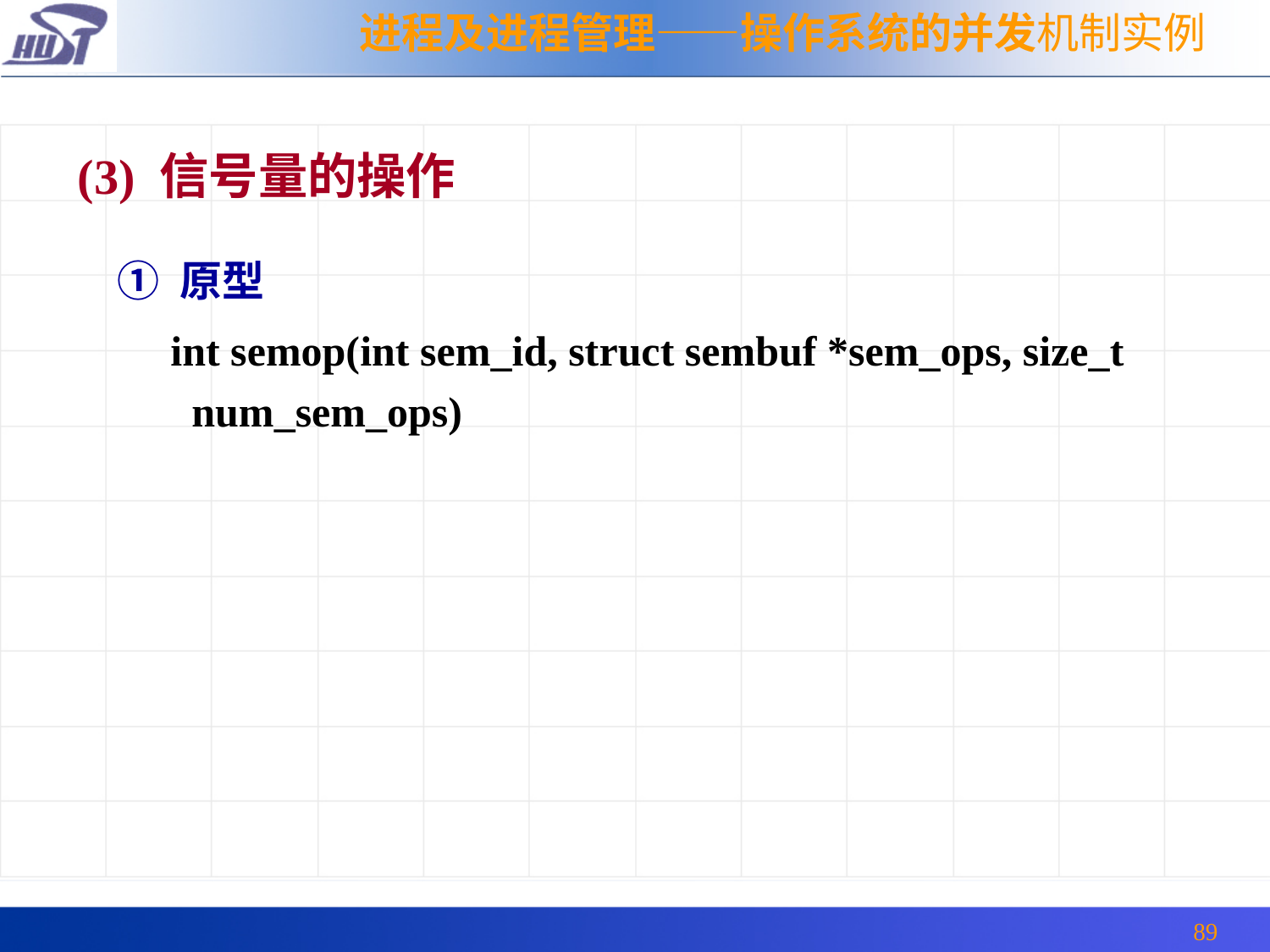

进程及进程管理——操作系统的并发机制实例
(3) 信号量的操作
① 原型
     int semop(int sem_id, struct sembuf *sem_ops, size_t num_sem_ops)
89